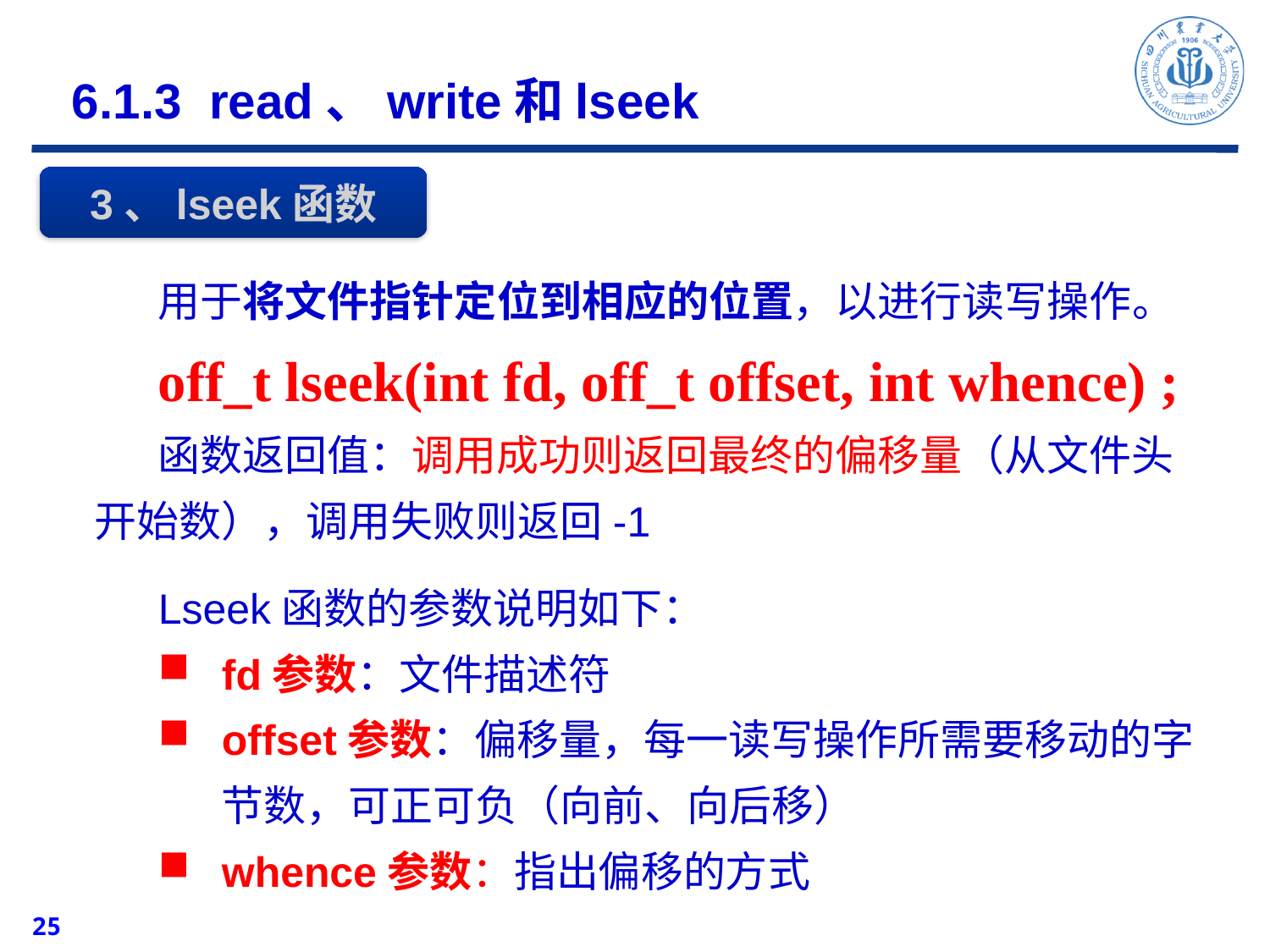

6.1.3  read、write和lseek
3、lseek函数
用于将文件指针定位到相应的位置，以进行读写操作。
off_t lseek(int fd, off_t offset, int whence) ;
函数返回值：调用成功则返回最终的偏移量（从文件头开始数），调用失败则返回-1
Lseek函数的参数说明如下：
fd参数：文件描述符
offset参数：偏移量，每一读写操作所需要移动的字节数，可正可负（向前、向后移）
whence参数：指出偏移的方式